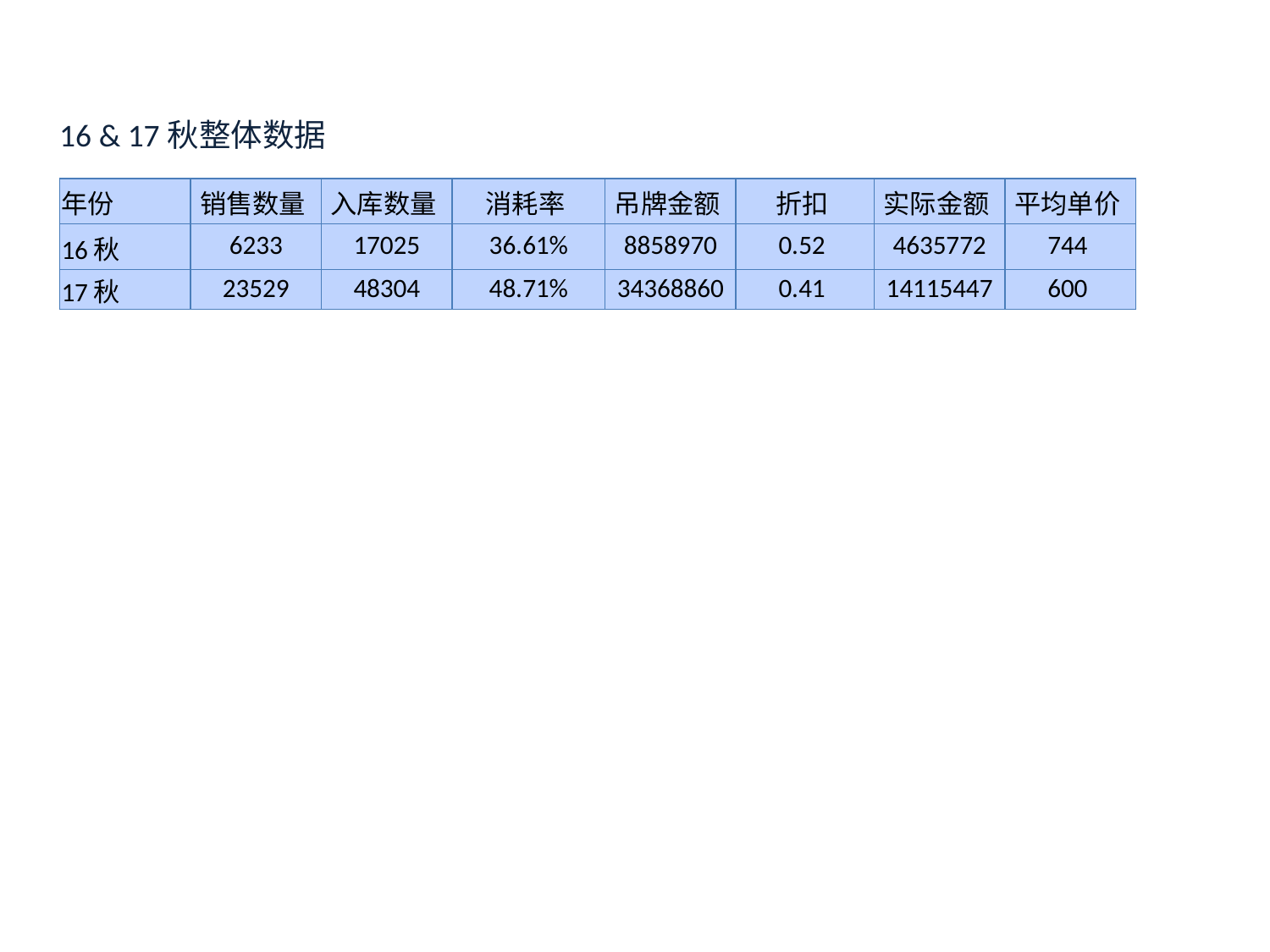

16 & 17秋整体数据
| 年份 | 销售数量 | 入库数量 | 消耗率 | 吊牌金额 | 折扣 | 实际金额 | 平均单价 |
| --- | --- | --- | --- | --- | --- | --- | --- |
| 16秋 | 6233 | 17025 | 36.61% | 8858970 | 0.52 | 4635772 | 744 |
| 17秋 | 23529 | 48304 | 48.71% | 34368860 | 0.41 | 14115447 | 600 |